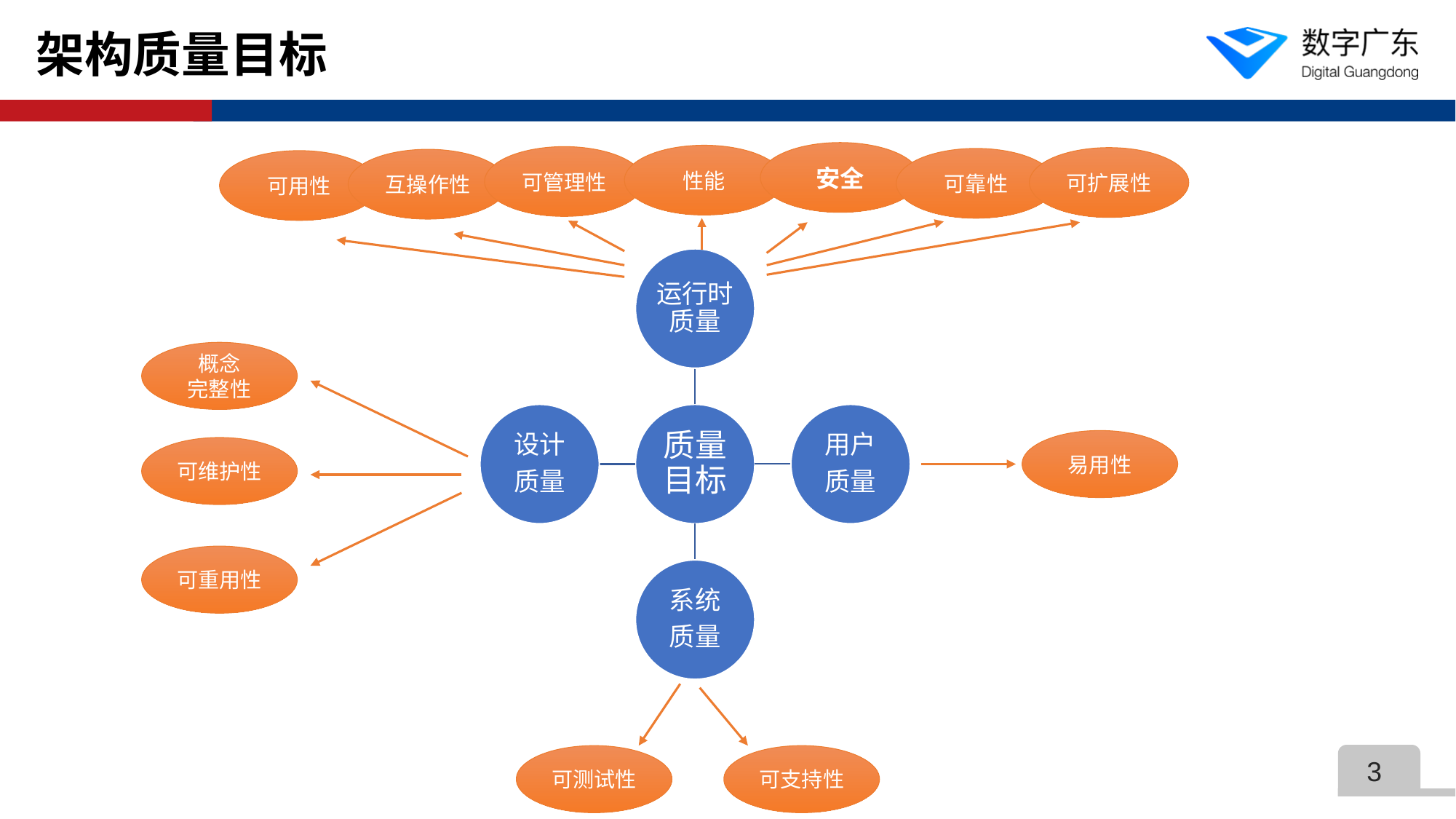

架构质量目标
安全
性能
可管理性
可扩展性
可靠性
互操作性
可用性
质量目标

运行时质量

用户
质量

系统
质量

设计
质量
概念
完整性
易用性
可维护性
可重用性
可测试性
可支持性